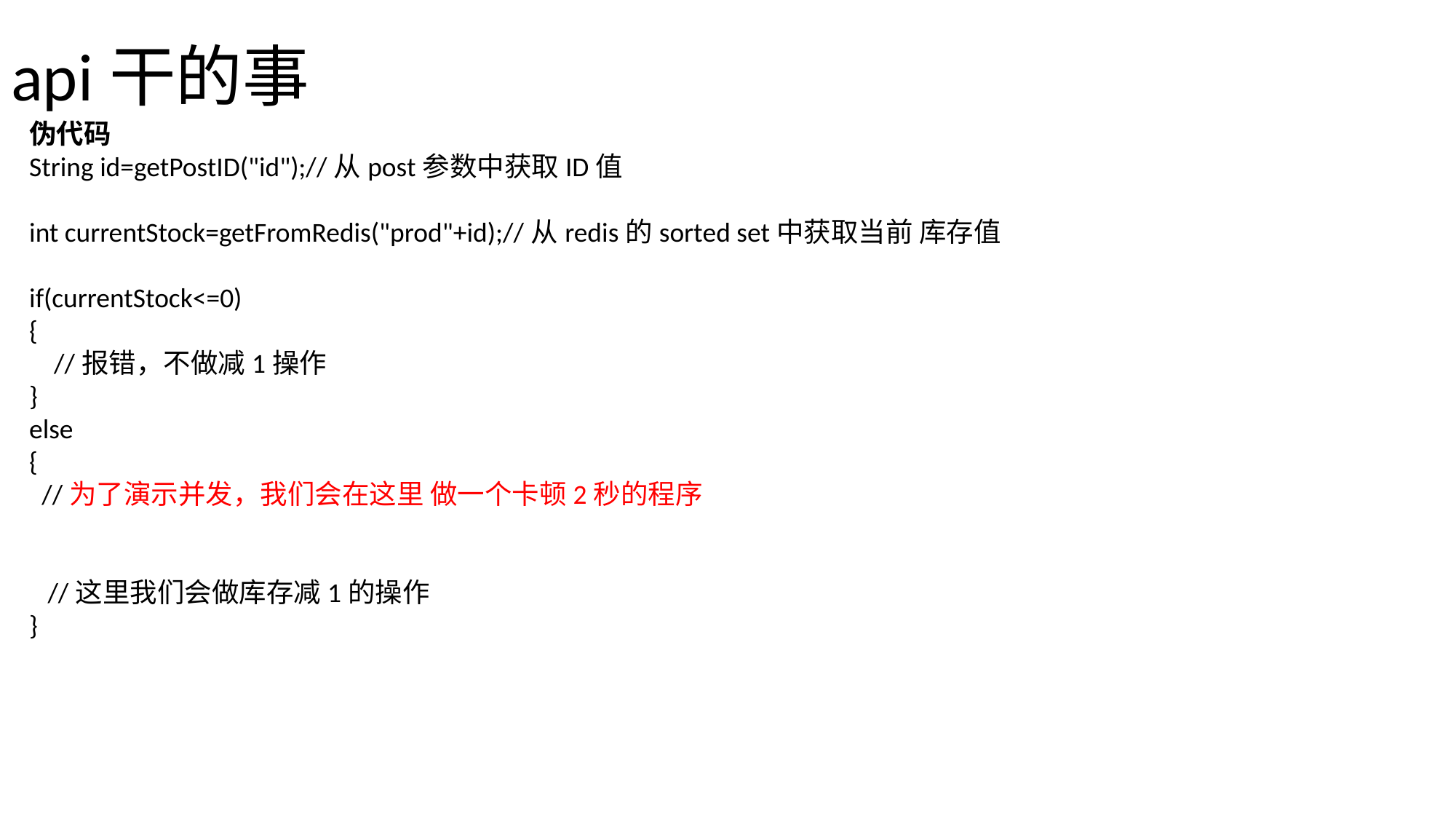

# api干的事
伪代码
String id=getPostID("id");//从post参数中获取ID值

int currentStock=getFromRedis("prod"+id);//从redis的sorted set中获取当前 库存值

if(currentStock<=0)
{
    //报错，不做减1操作
}
else
{
  //为了演示并发，我们会在这里 做一个卡顿2秒的程序

   //这里我们会做库存减1的操作
}